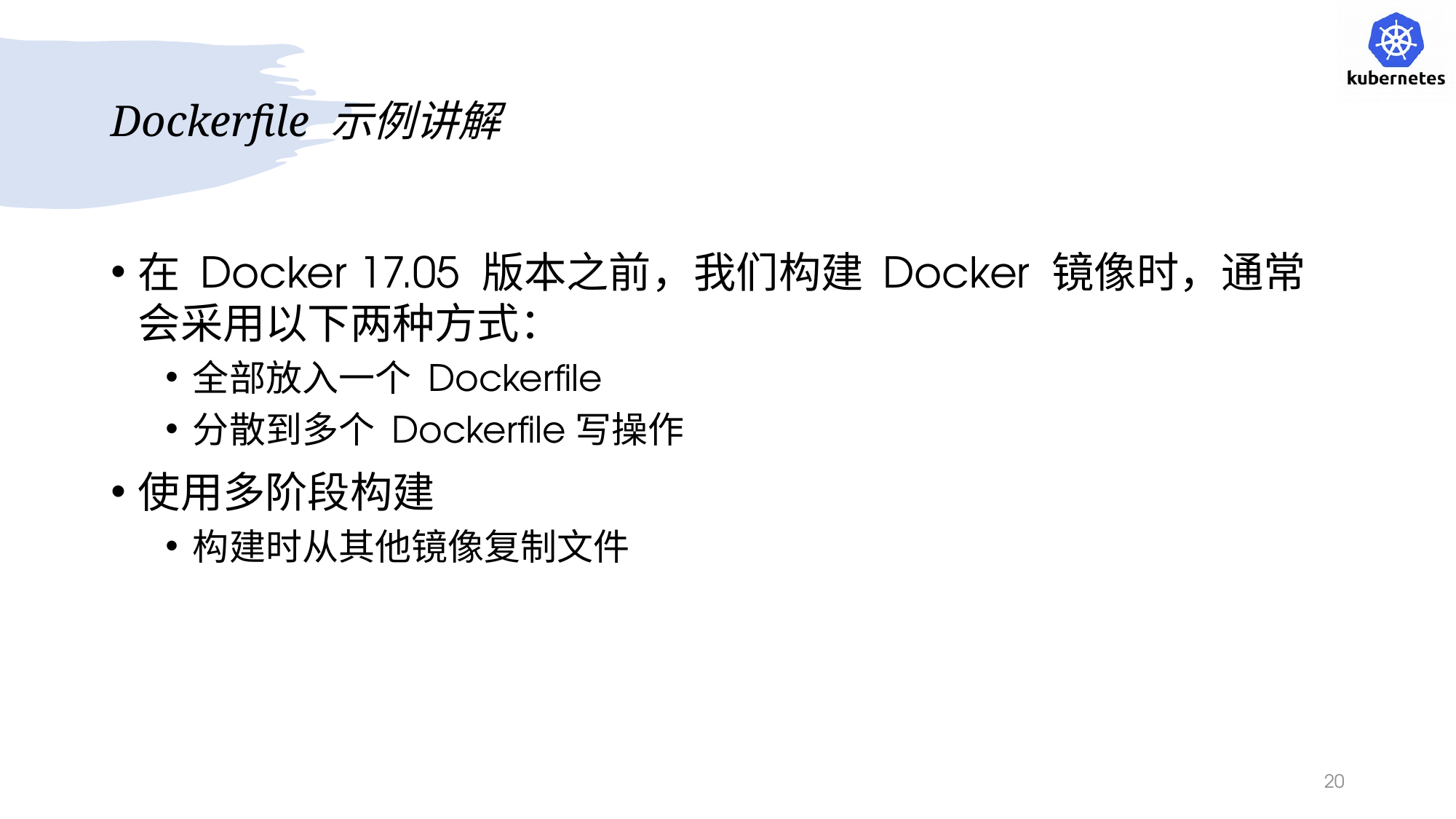

# Dockerfile 示例讲解
在 Docker 17.05 版本之前，我们构建 Docker 镜像时，通常会采用以下两种方式：
全部放入一个 Dockerfile
分散到多个 Dockerfile写操作
使用多阶段构建
构建时从其他镜像复制文件
20